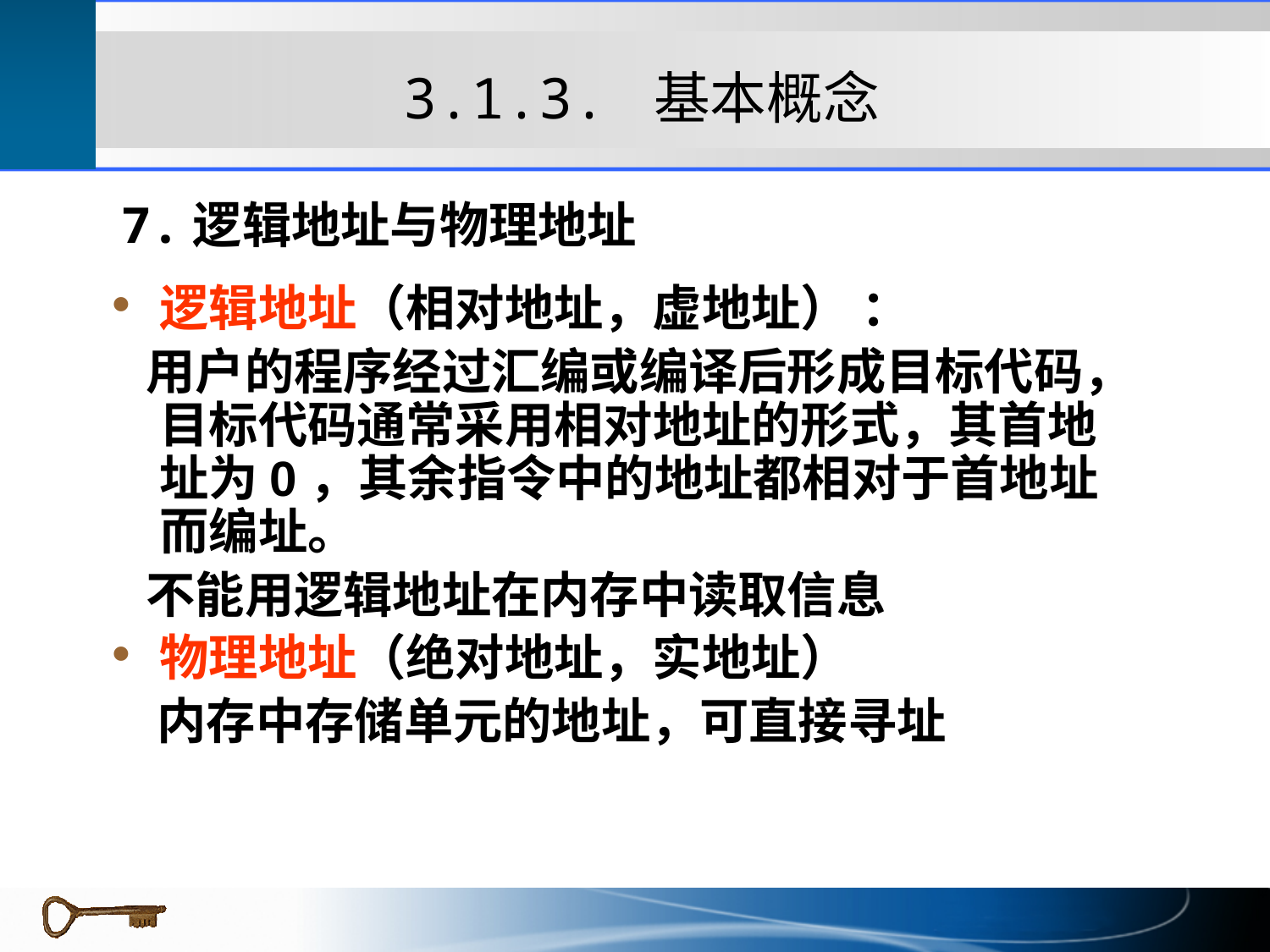

3.1.3. 基本概念
7.逻辑地址与物理地址
逻辑地址（相对地址，虚地址） ：
  用户的程序经过汇编或编译后形成目标代码，目标代码通常采用相对地址的形式，其首地址为0，其余指令中的地址都相对于首地址而编址。
  不能用逻辑地址在内存中读取信息
物理地址（绝对地址，实地址）
   内存中存储单元的地址，可直接寻址